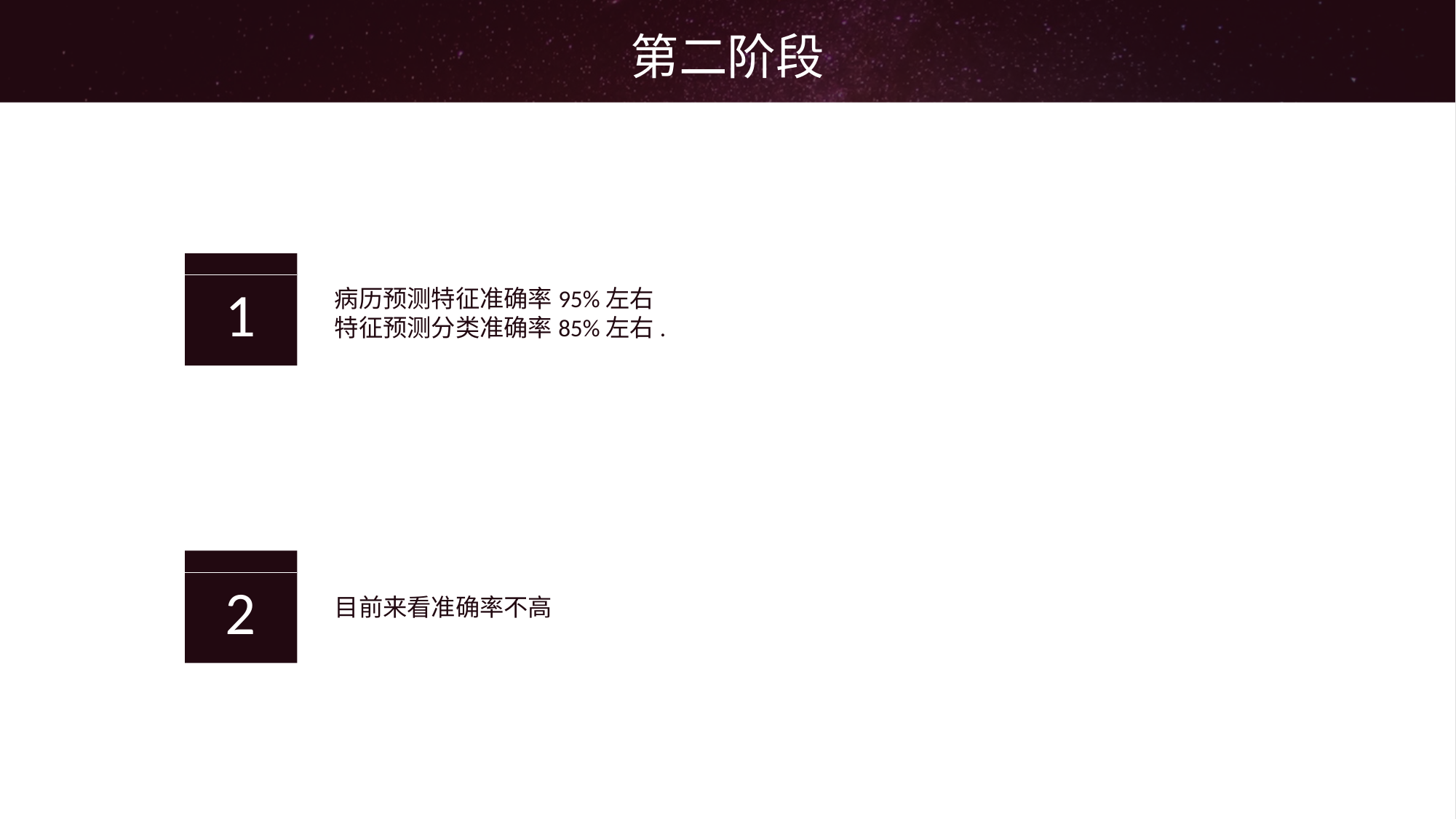

第二阶段

1
病历预测特征准确率95%左右
特征预测分类准确率85%左右.

2
目前来看准确率不高